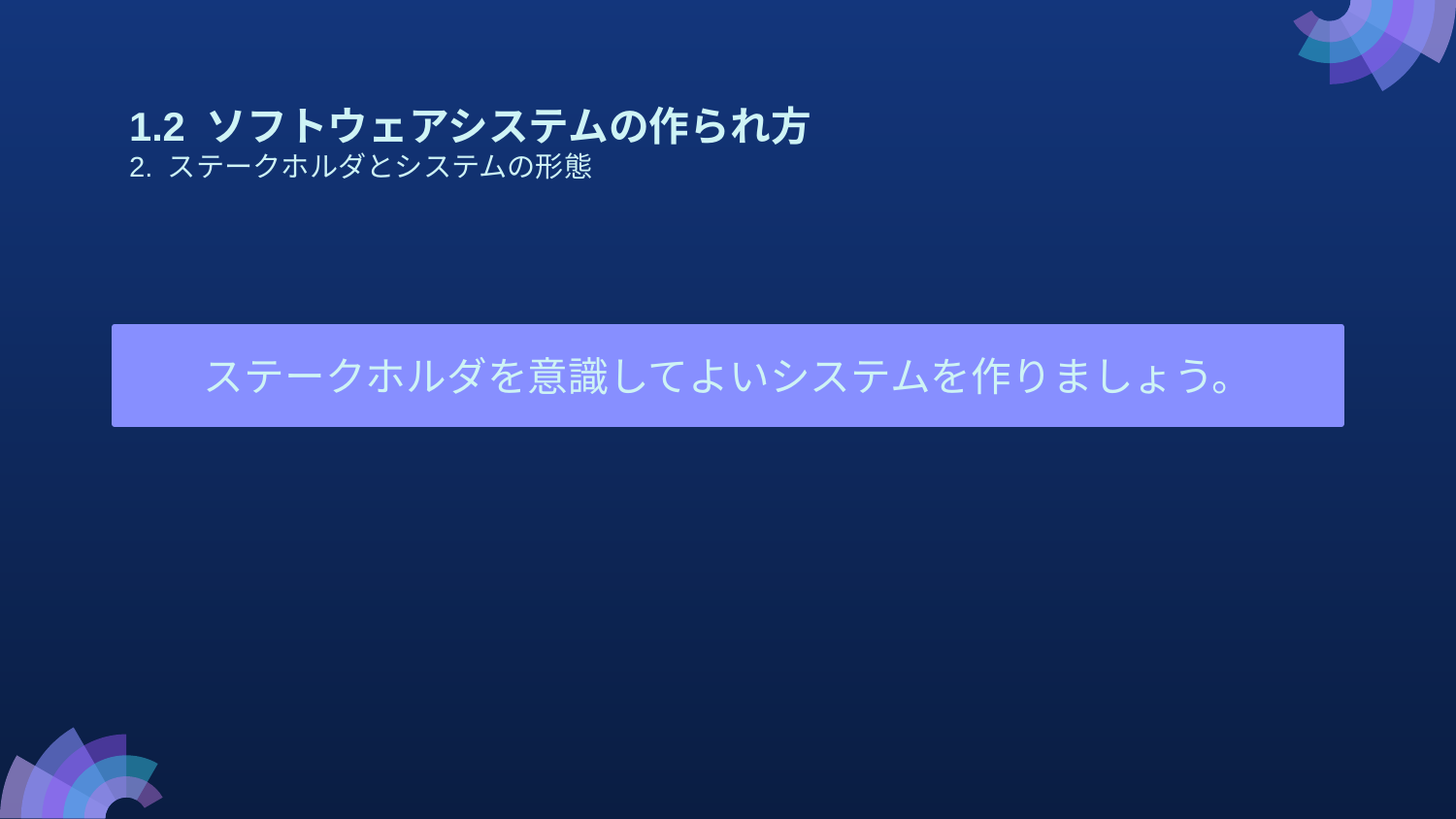

# 1.2 ソフトウェアシステムの作られ方 2. ステークホルダとシステムの形態
ステークホルダを意識してよいシステムを作りましょう。